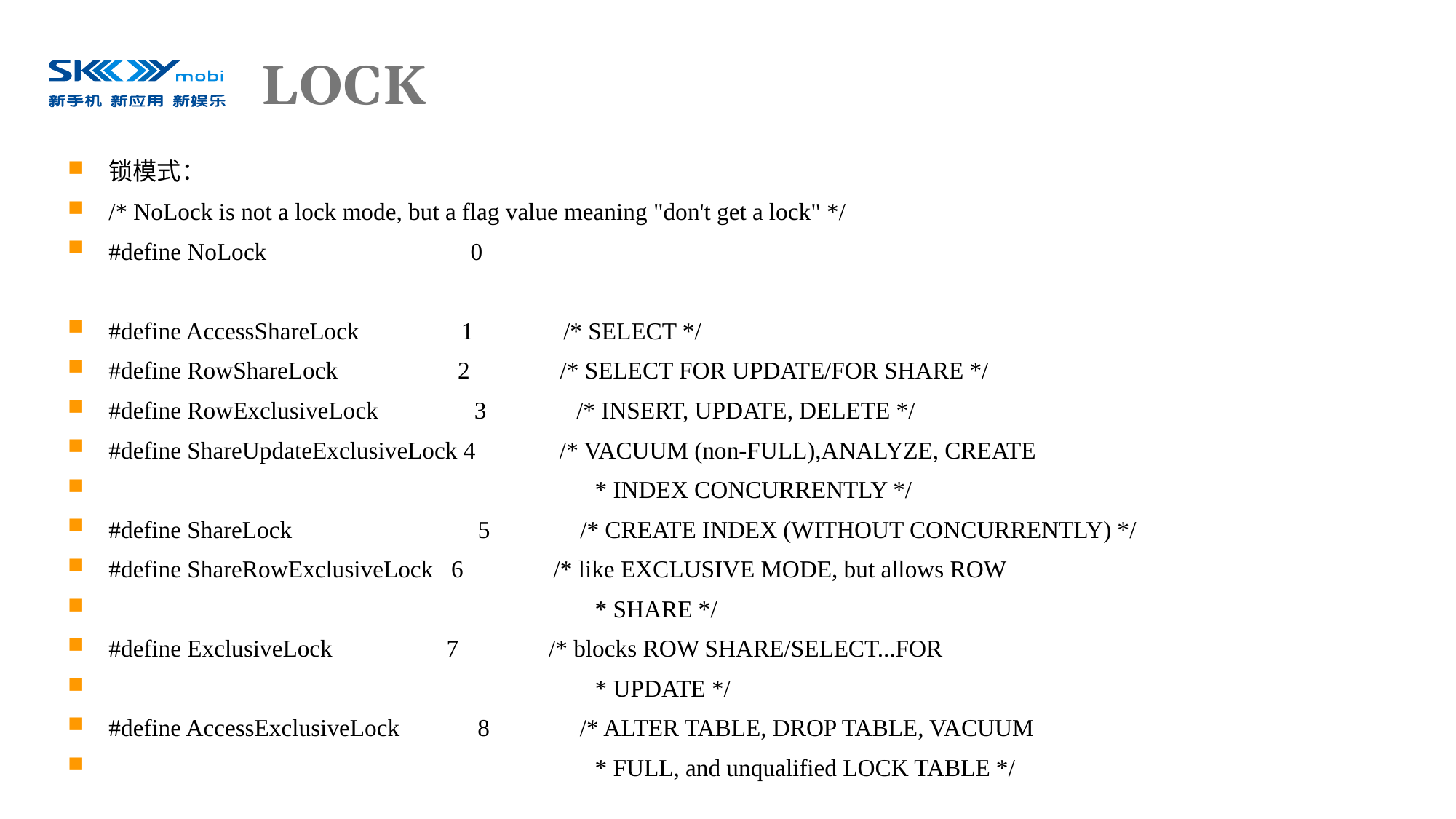

# LOCK
锁模式：
/* NoLock is not a lock mode, but a flag value meaning "don't get a lock" */
#define NoLock                                  0

#define AccessShareLock                 1               /* SELECT */
#define RowShareLock                    2               /* SELECT FOR UPDATE/FOR SHARE */
#define RowExclusiveLock                3               /* INSERT, UPDATE, DELETE */
#define ShareUpdateExclusiveLock 4              /* VACUUM (non-FULL),ANALYZE, CREATE
                                                                                 * INDEX CONCURRENTLY */
#define ShareLock                               5               /* CREATE INDEX (WITHOUT CONCURRENTLY) */
#define ShareRowExclusiveLock   6               /* like EXCLUSIVE MODE, but allows ROW
                                                                                 * SHARE */
#define ExclusiveLock                   7               /* blocks ROW SHARE/SELECT...FOR
                                                                                 * UPDATE */
#define AccessExclusiveLock             8               /* ALTER TABLE, DROP TABLE, VACUUM
                                                                                 * FULL, and unqualified LOCK TABLE */